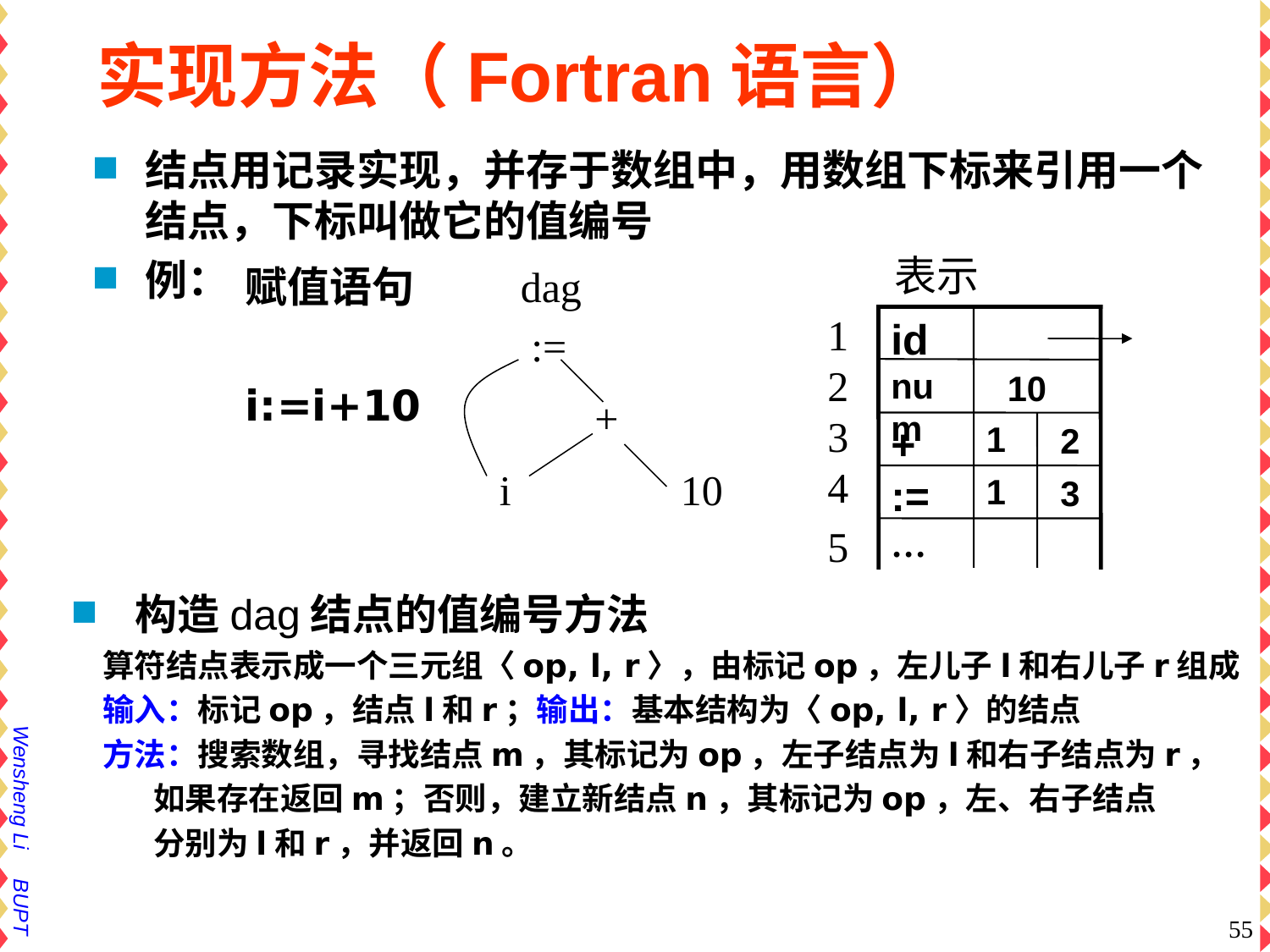

实现方法（Fortran语言）
结点用记录实现，并存于数组中，用数组下标来引用一个结点，下标叫做它的值编号
例：
      表示
1
2
3
4
5
id
num

10
+
1

:=
1

…

2
3

赋值语句

i:=i+10
      dag
       :=
             +
    i                10

  构造dag结点的值编号方法
算符结点表示成一个三元组〈op, l, r〉，由标记op，左儿子l和右儿子r组成
输入：标记op，结点l和r；输出：基本结构为〈op, l, r〉的结点
方法：搜索数组，寻找结点m，其标记为op，左子结点为l和右子结点为r，
      如果存在返回m；否则，建立新结点n，其标记为op，左、右子结点
      分别为l和r，并返回n。
55